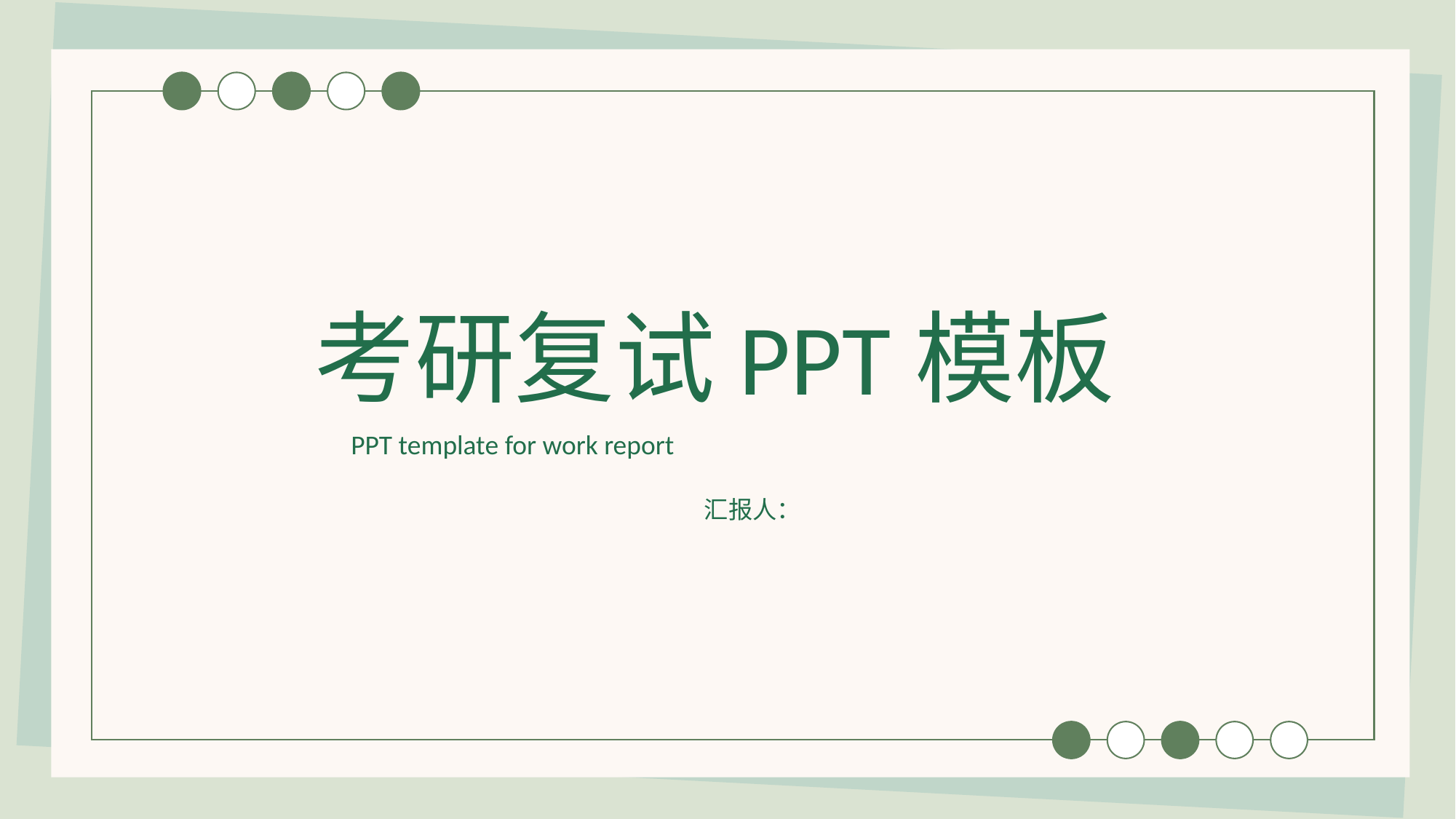

考研复试PPT模板
PPT template for work report
汇报人：